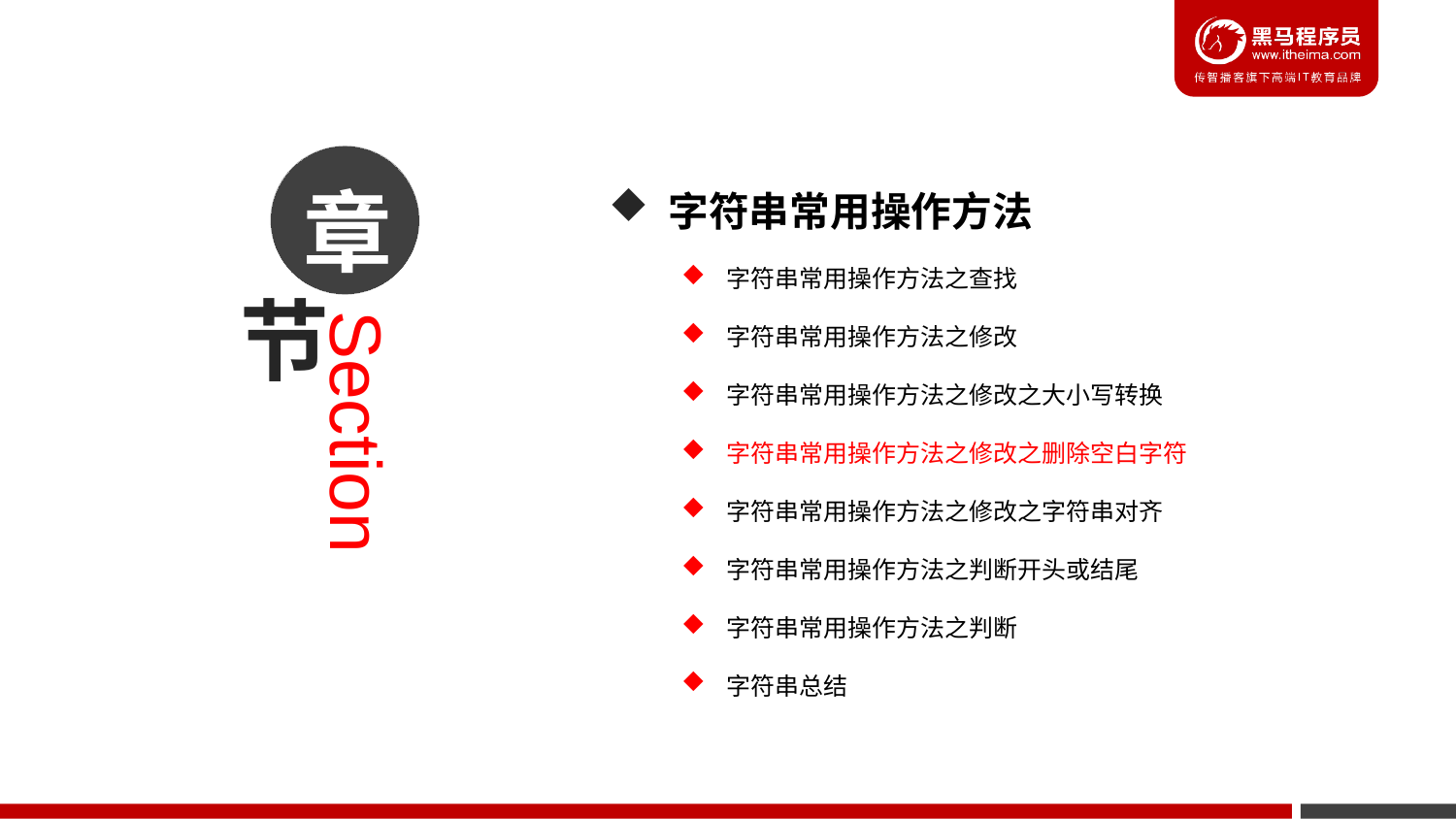

字符串常用操作方法
字符串常用操作方法之查找
字符串常用操作方法之修改
字符串常用操作方法之修改之大小写转换
字符串常用操作方法之修改之删除空白字符
字符串常用操作方法之修改之字符串对齐
字符串常用操作方法之判断开头或结尾
字符串常用操作方法之判断
字符串总结

章
节
Section